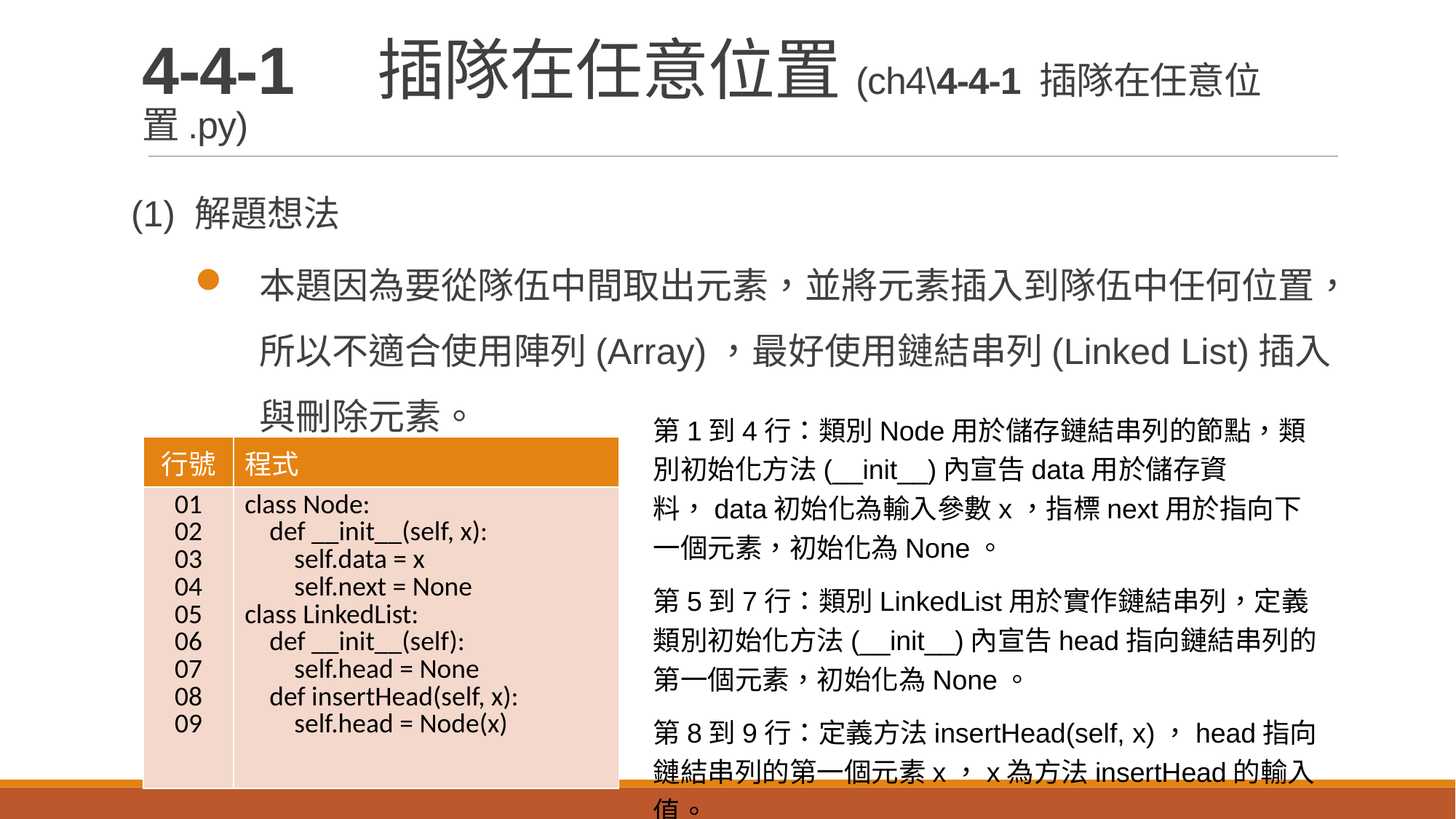

# 4-4-1　插隊在任意位置(ch4\4-4-1 插隊在任意位置.py)
(1) 解題想法
本題因為要從隊伍中間取出元素，並將元素插入到隊伍中任何位置，所以不適合使用陣列(Array)，最好使用鏈結串列(Linked List)插入與刪除元素。

第1到4行：類別Node用於儲存鏈結串列的節點，類別初始化方法(__init__)內宣告data用於儲存資料，data初始化為輸入參數x，指標next用於指向下一個元素，初始化為None。
第5到7行：類別LinkedList用於實作鏈結串列，定義類別初始化方法(__init__)內宣告head指向鏈結串列的第一個元素，初始化為None。
第8到9行：定義方法insertHead(self, x)，head指向鏈結串列的第一個元素x，x為方法insertHead的輸入值。
| 行號 | 程式 |
| --- | --- |
| 01 02 03 04 05 06 07 08 09 | class Node: def \_\_init\_\_(self, x): self.data = x self.next = None class LinkedList: def \_\_init\_\_(self): self.head = None def insertHead(self, x): self.head = Node(x) |